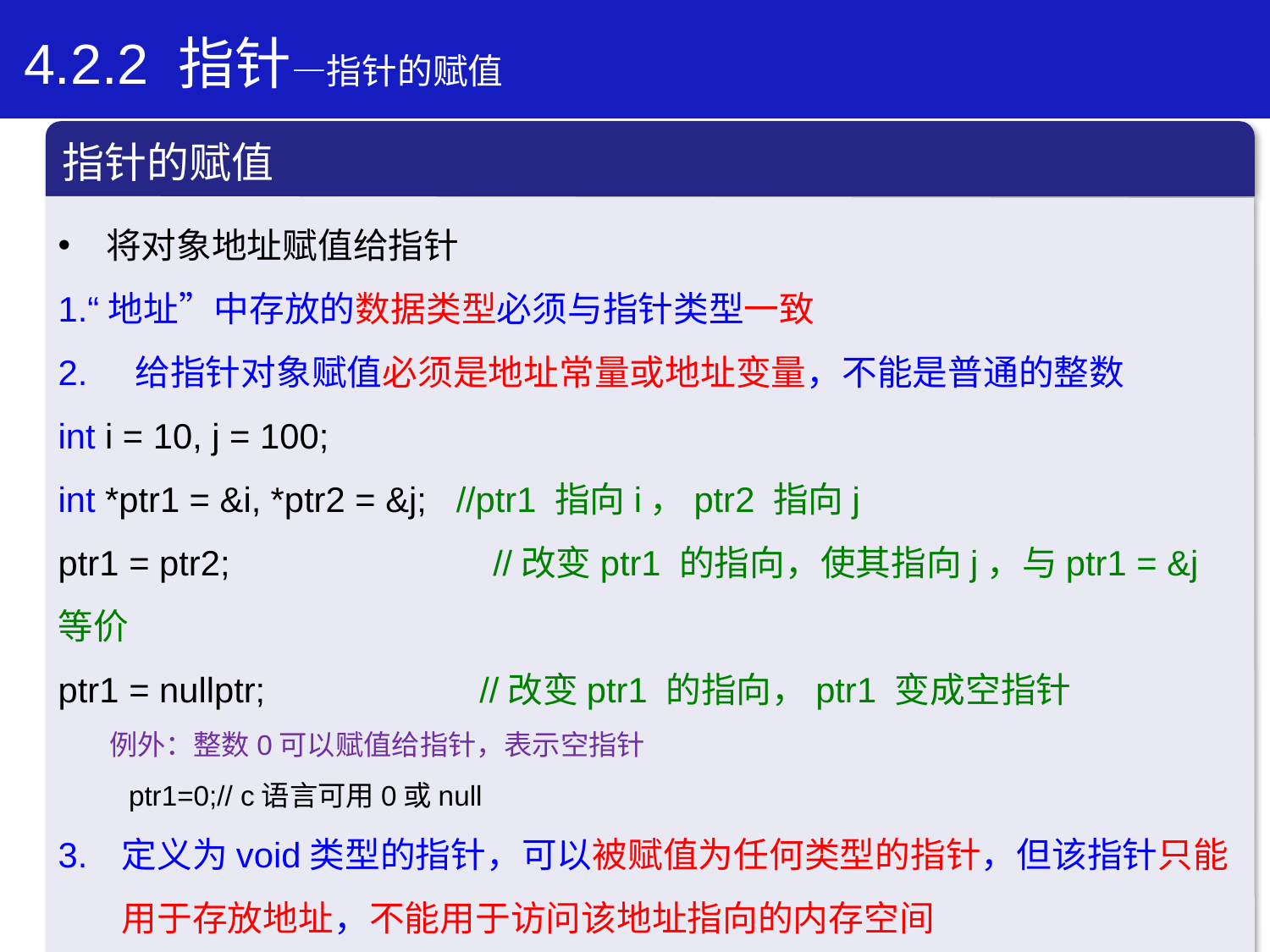

4.2.2 指针—指针的赋值
指针的赋值
将对象地址赋值给指针
1.“地址”中存放的数据类型必须与指针类型一致
2.    给指针对象赋值必须是地址常量或地址变量，不能是普通的整数
int i = 10, j = 100;
int *ptr1 = &i, *ptr2 = &j;   //ptr1 指向i，ptr2 指向j
ptr1 = ptr2;                           //改变ptr1 的指向，使其指向j，与ptr1 = &j 等价
ptr1 = nullptr;                      //改变ptr1 的指向，ptr1 变成空指针
       例外：整数0可以赋值给指针，表示空指针
         ptr1=0;// c语言可用0或null
定义为void类型的指针，可以被赋值为任何类型的指针，但该指针只能用于存放地址，不能用于访问该地址指向的内存空间
void  *ptr3;
学习目标
20